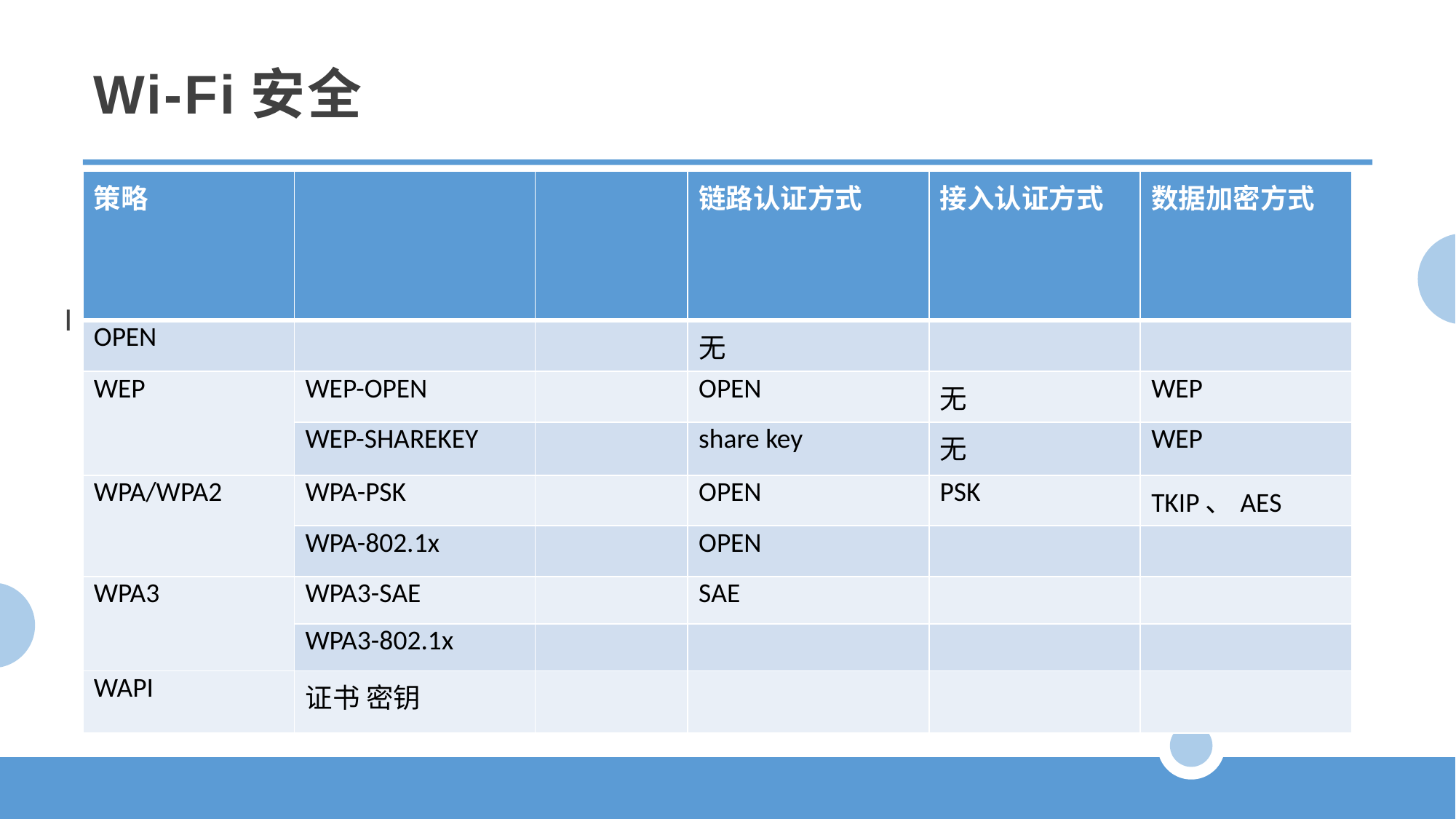

Wi-Fi安全

| 策略 |  |  | 链路认证方式 | 接入认证方式 | 数据加密方式 |
| --- | --- | --- | --- | --- | --- |
| OPEN |  |  | 无 |  |  |
| WEP | WEP-OPEN |  | OPEN | 无 | WEP |
|  | WEP-SHAREKEY |  | share key | 无 | WEP |
| WPA/WPA2 | WPA-PSK |  | OPEN | PSK | TKIP、AES |
|  | WPA-802.1x |  | OPEN |  |  |
| WPA3 | WPA3-SAE |  | SAE |  |  |
|  | WPA3-802.1x |  |  |  |  |
| WAPI | 证书 密钥 |  |  |  |  |
I